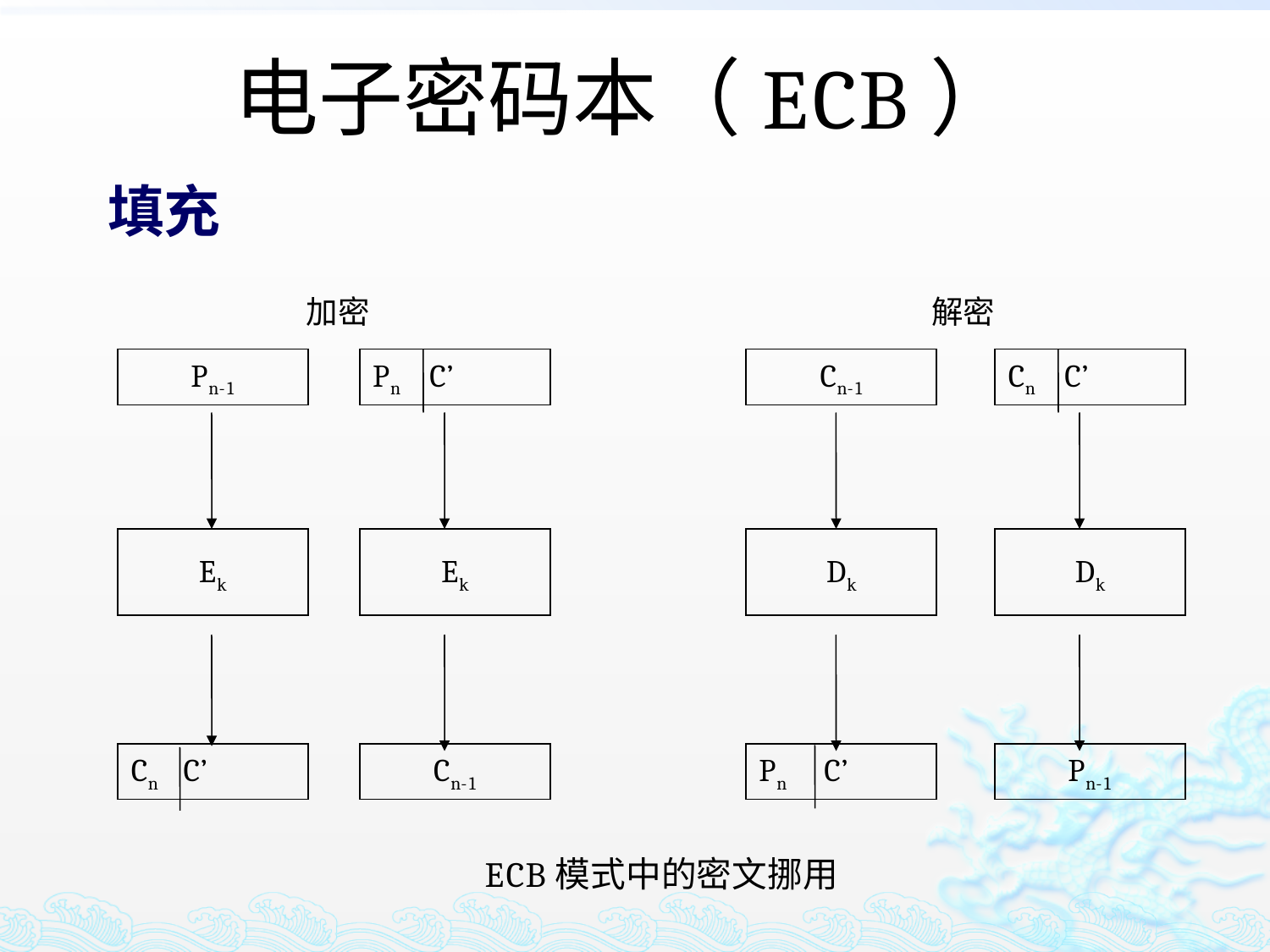

电子密码本（ECB）
填充

加密
解密
Pn-1
Pn       C’

Cn-1
Cn       C’

Ek
Ek
Dk
Dk

Cn      C’
Cn-1
Pn         C’
Pn-1

ECB模式中的密文挪用